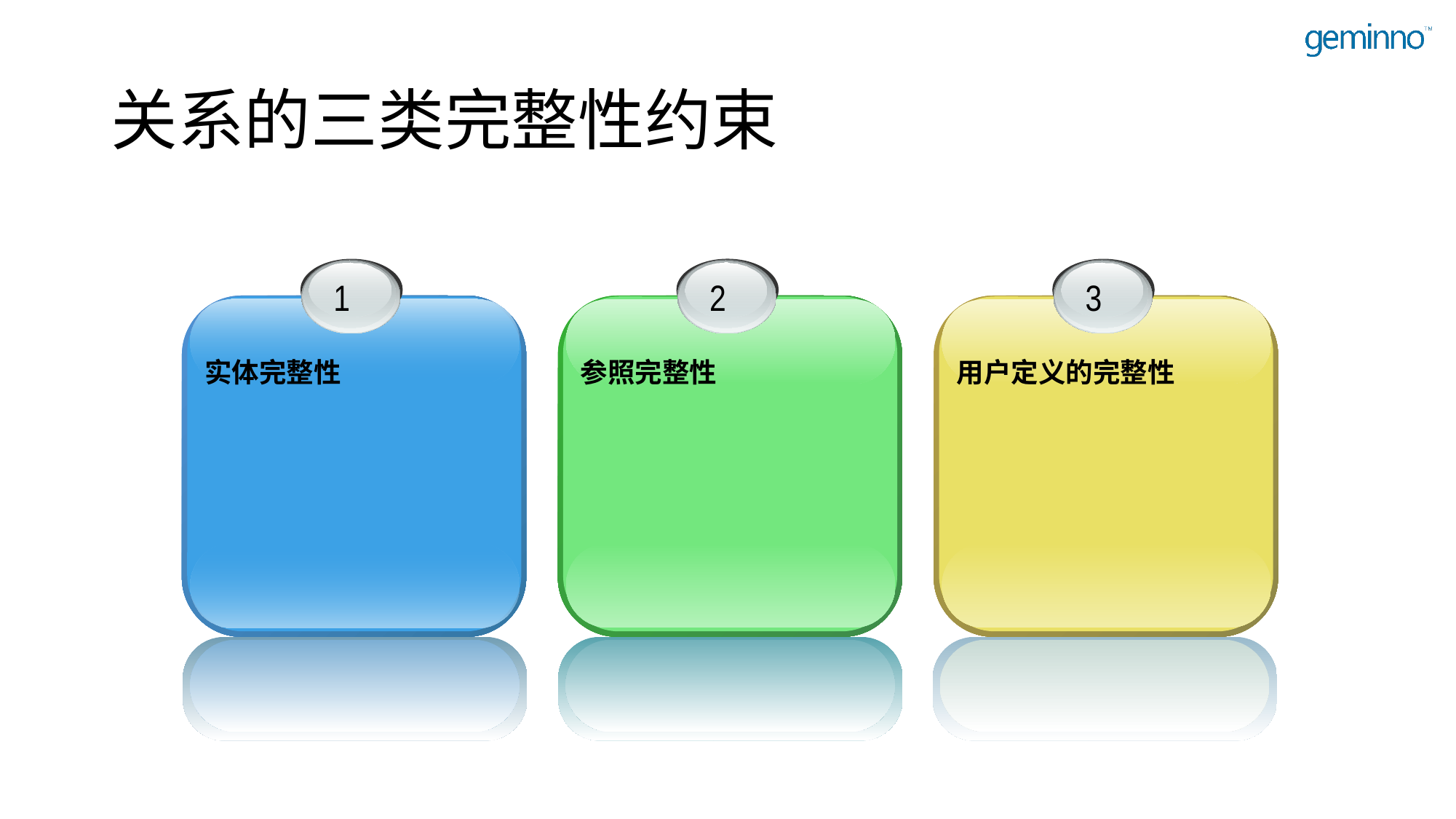

# 关系的三类完整性约束

1

实体完整性

2

参照完整性

3

用户定义的完整性